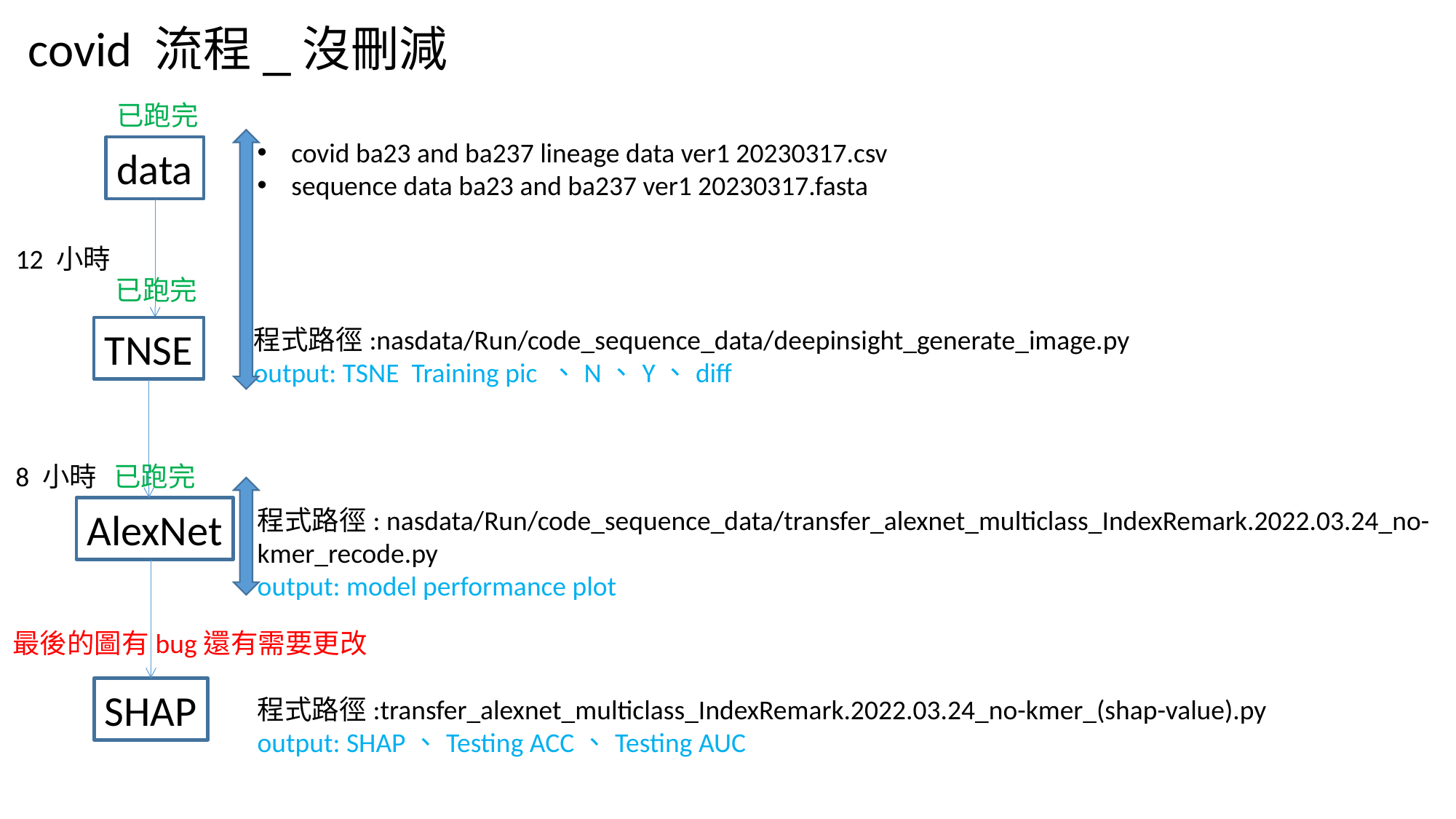

covid 流程_沒刪減
已跑完

covid ba23 and ba237 lineage data ver1 20230317.csv
sequence data ba23 and ba237 ver1 20230317.fasta

data
12 小時
已跑完
TNSE
程式路徑:nasdata/Run/code_sequence_data/deepinsight_generate_image.py
output: TSNE  Training pic 、N、Y、diff

8 小時
已跑完

AlexNet
程式路徑: nasdata/Run/code_sequence_data/transfer_alexnet_multiclass_IndexRemark.2022.03.24_no-kmer_recode.py
output: model performance plot
最後的圖有bug還有需要更改
SHAP
程式路徑:transfer_alexnet_multiclass_IndexRemark.2022.03.24_no-kmer_(shap-value).py
output: SHAP、Testing ACC、Testing AUC